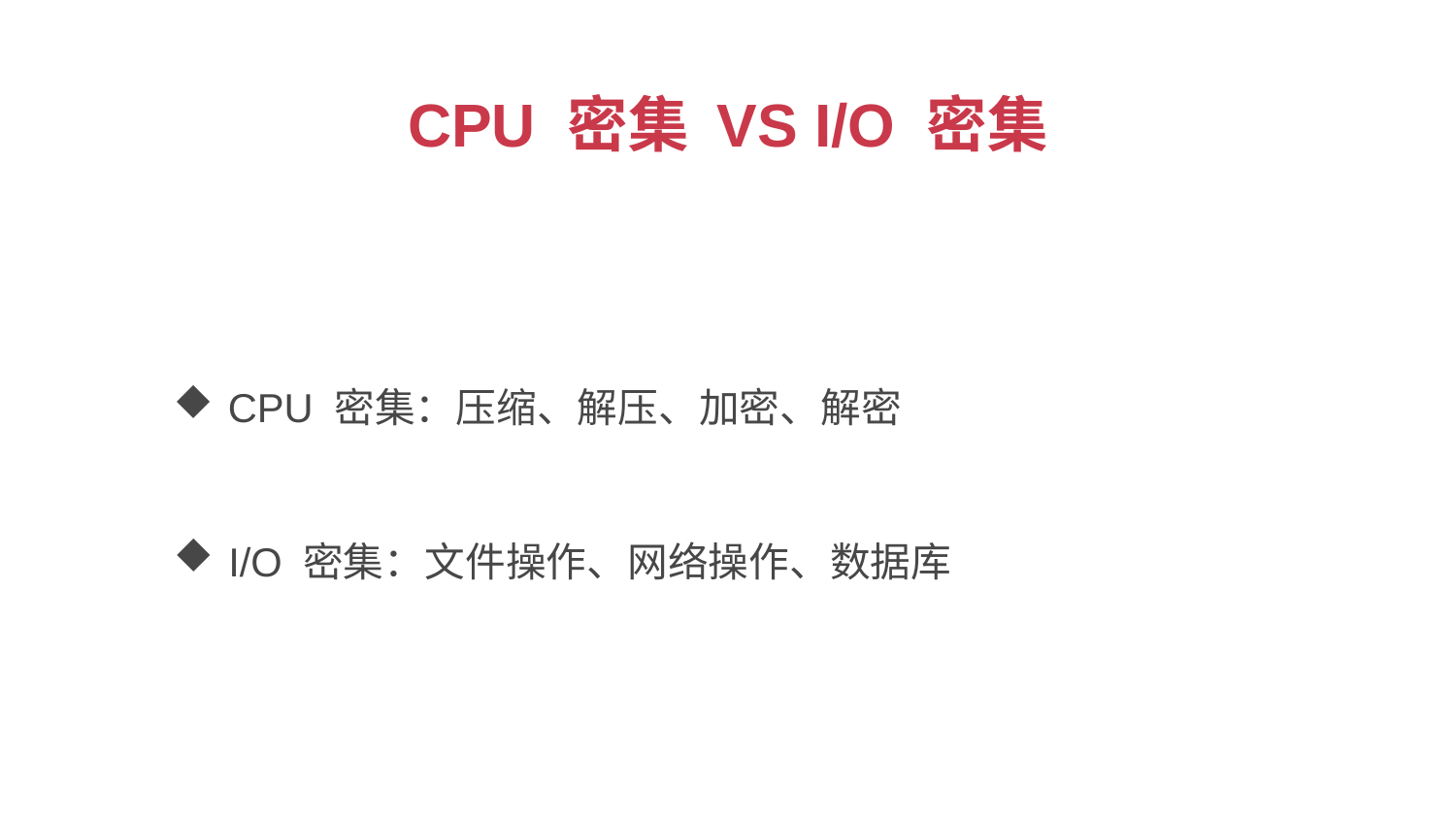

CPU 密集 VS I/O 密集
CPU 密集：压缩、解压、加密、解密
I/O 密集：文件操作、网络操作、数据库